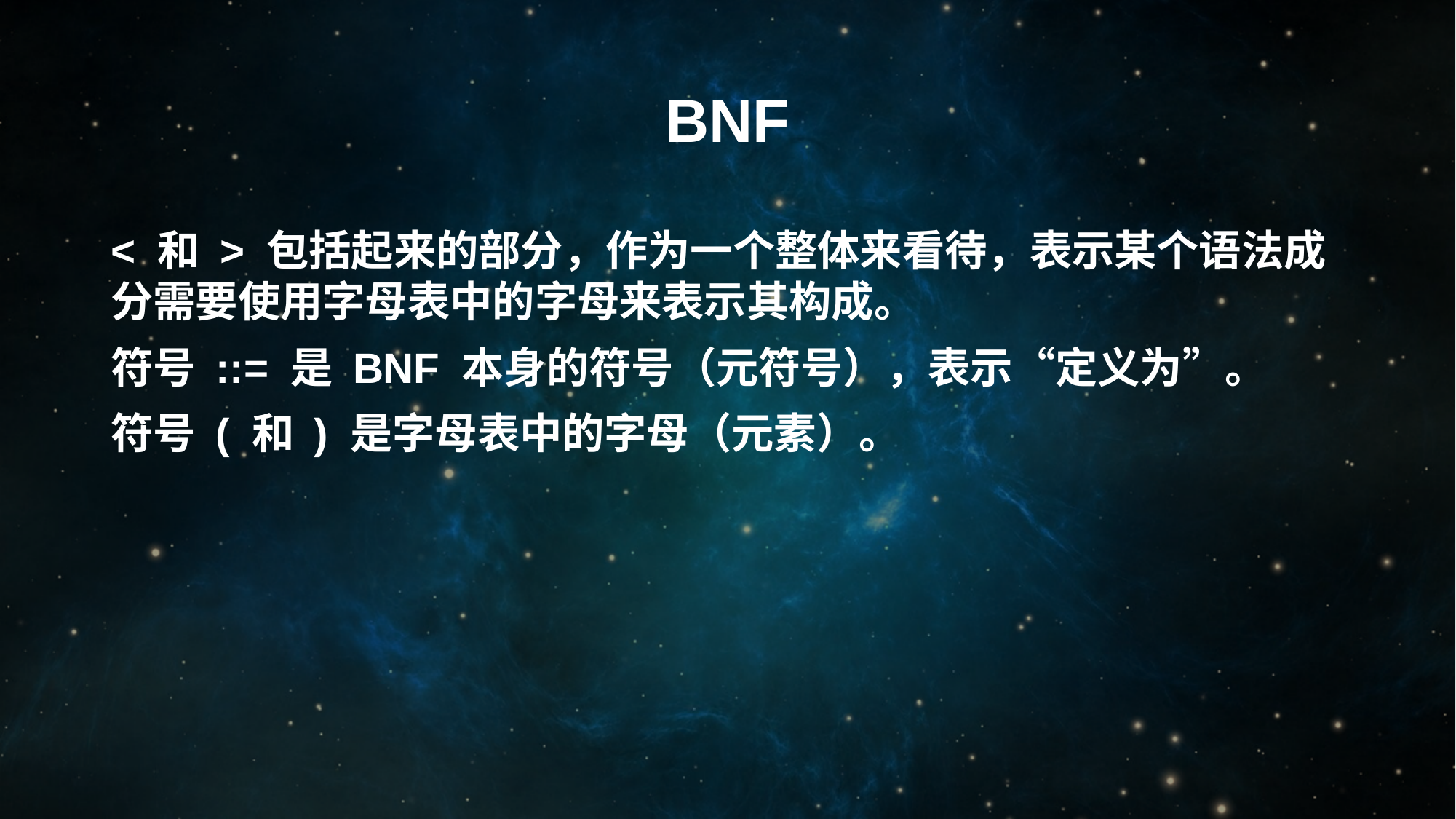

# BNF
< 和 > 包括起来的部分，作为一个整体来看待，表示某个语法成分需要使用字母表中的字母来表示其构成。
符号 ::= 是 BNF 本身的符号（元符号），表示“定义为”。
符号 ( 和 ) 是字母表中的字母（元素）。